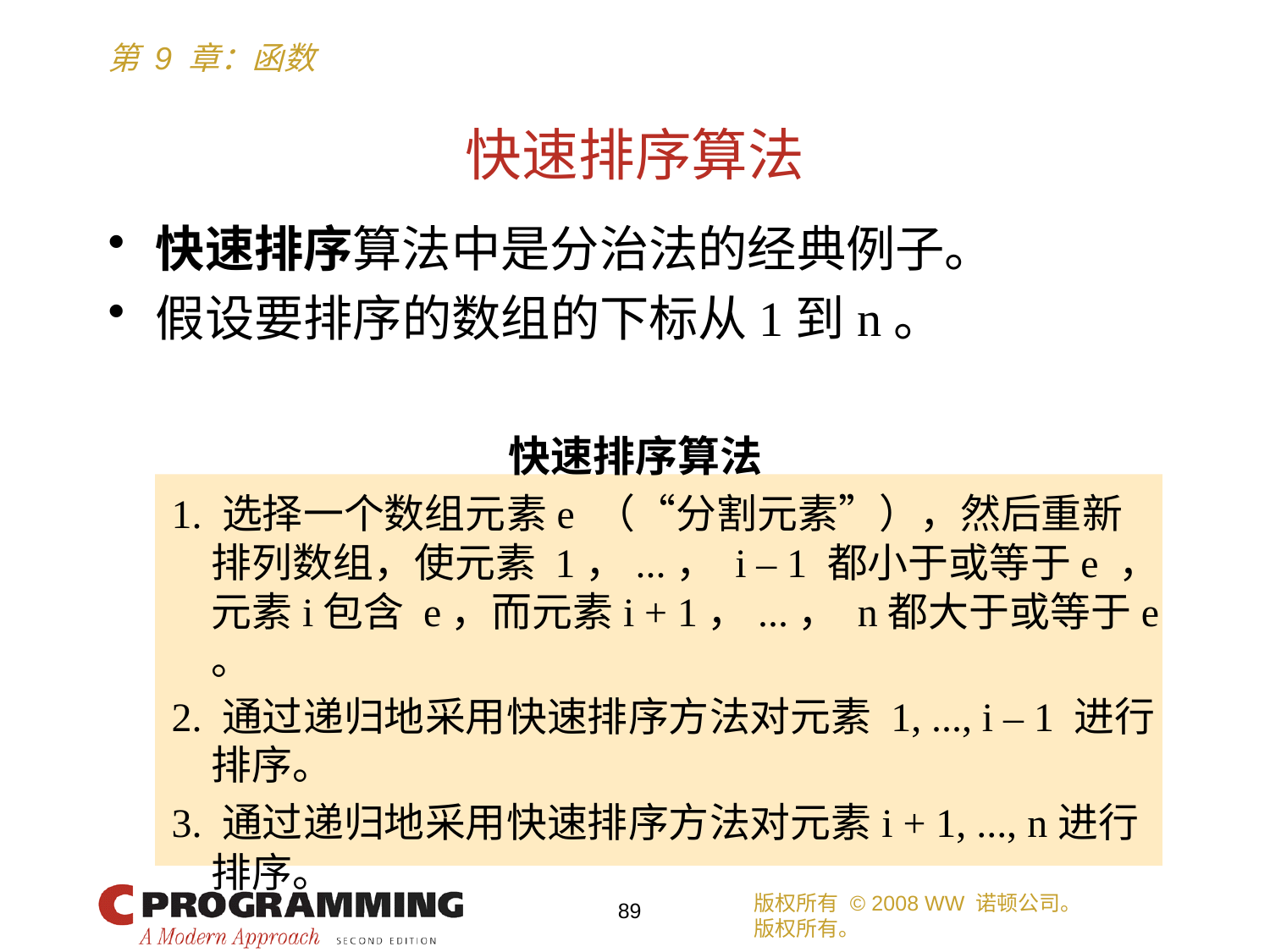

# 快速排序算法
快速排序算法中是分治法的经典例子。
假设要排序的数组的下标从1到n。

快速排序算法
1. 选择一个数组元素e （“分割元素”），然后重新排列数组，使元素 1，...， i – 1 都小于或等于e ，元素i包含 e，而元素i + 1，...， n都大于或等于e 。
2. 通过递归地采用快速排序方法对元素 1, ..., i – 1 进行排序。
3. 通过递归地采用快速排序方法对元素i + 1, ..., n进行排序。

版权所有 © 2008 WW 诺顿公司。
版权所有。
89